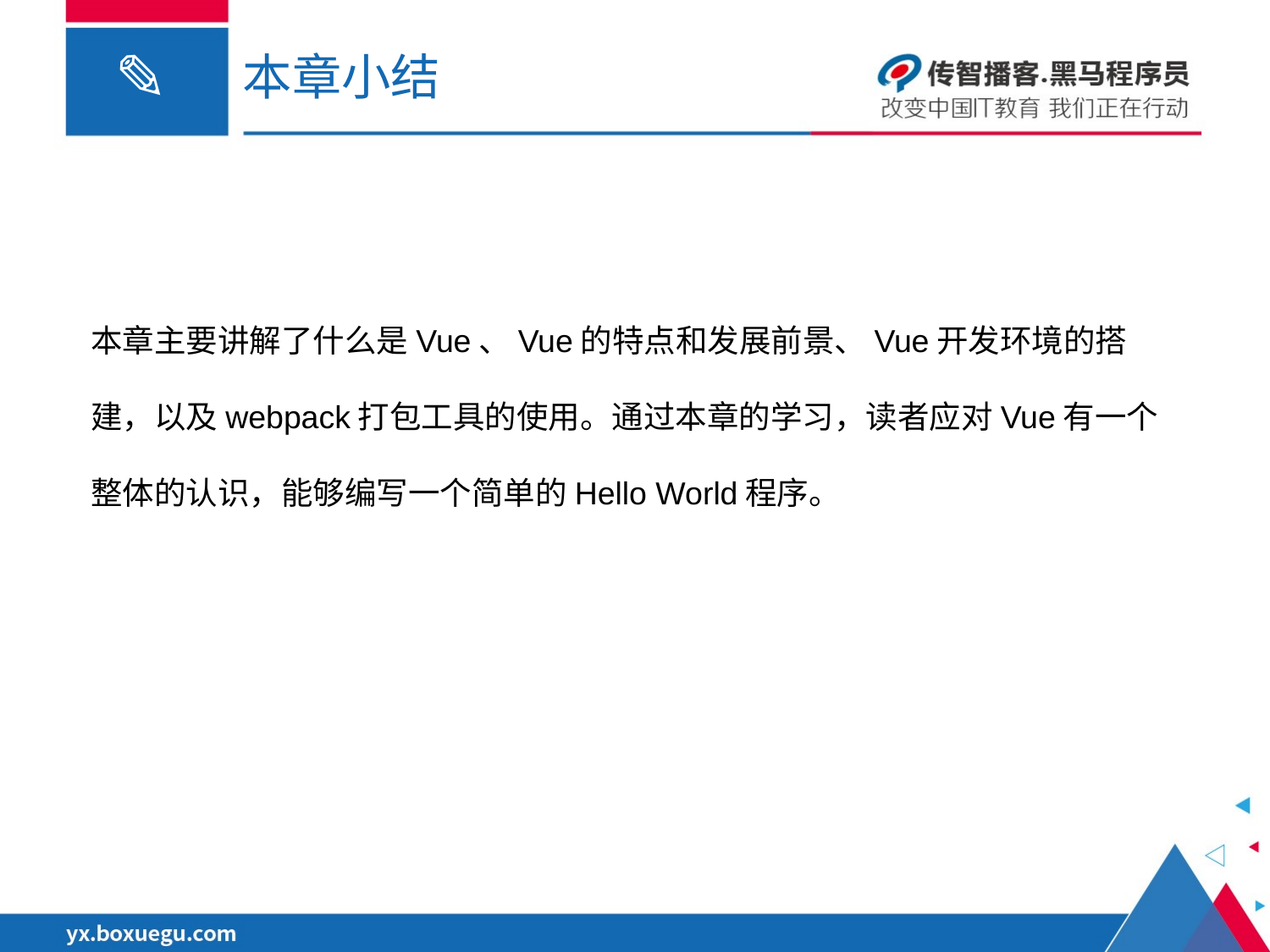

# 本章小结
本章主要讲解了什么是Vue、Vue的特点和发展前景、Vue开发环境的搭建，以及webpack打包工具的使用。通过本章的学习，读者应对Vue有一个整体的认识，能够编写一个简单的Hello World程序。